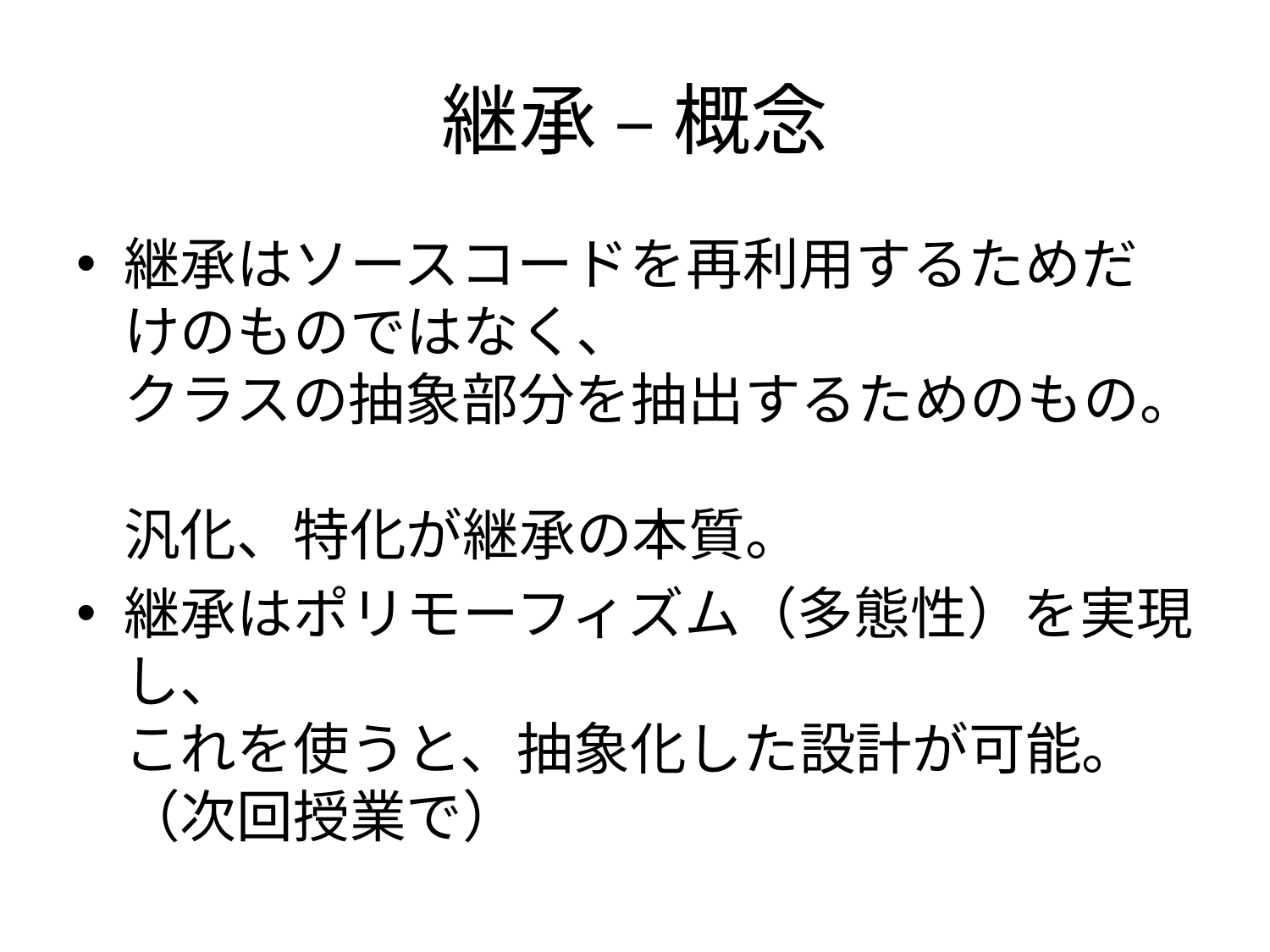

# 継承 – 概念
継承はソースコードを再利用するためだけのものではなく、
クラスの抽象部分を抽出するためのもの。
汎化、特化が継承の本質。
継承はポリモーフィズム（多態性）を実現し、
これを使うと、抽象化した設計が可能。
（次回授業で）